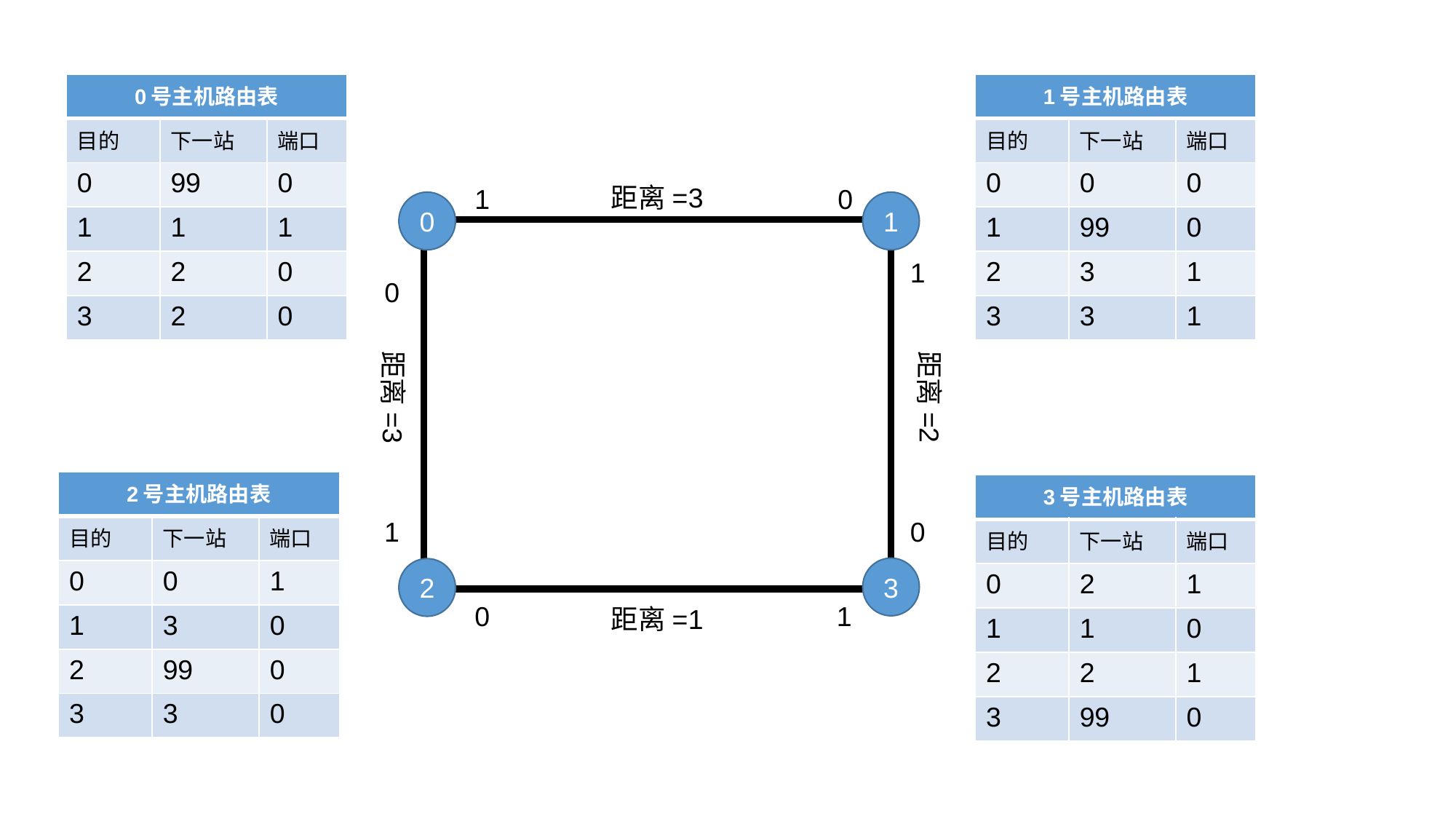

| 0号主机路由表 |  |  |
| --- | --- | --- |
| 目的 | 下一站 | 端口 |
| 0 | 99 | 0 |
| 1 | 1 | 1 |
| 2 | 2 | 0 |
| 3 | 2 | 0 |
| 1号主机路由表 |  |  |
| --- | --- | --- |
| 目的 | 下一站 | 端口 |
| 0 | 0 | 0 |
| 1 | 99 | 0 |
| 2 | 3 | 1 |
| 3 | 3 | 1 |
距离=3
1
0
0
1

1
0
距离=2
距离=3
1
0
3
2
0
1
距离=1
| 2号主机路由表 |  |  |
| --- | --- | --- |
| 目的 | 下一站 | 端口 |
| 0 | 0 | 1 |
| 1 | 3 | 0 |
| 2 | 99 | 0 |
| 3 | 3 | 0 |
| 3号主机路由表 |  |  |
| --- | --- | --- |
| 目的 | 下一站 | 端口 |
| 0 | 2 | 1 |
| 1 | 1 | 0 |
| 2 | 2 | 1 |
| 3 | 99 | 0 |